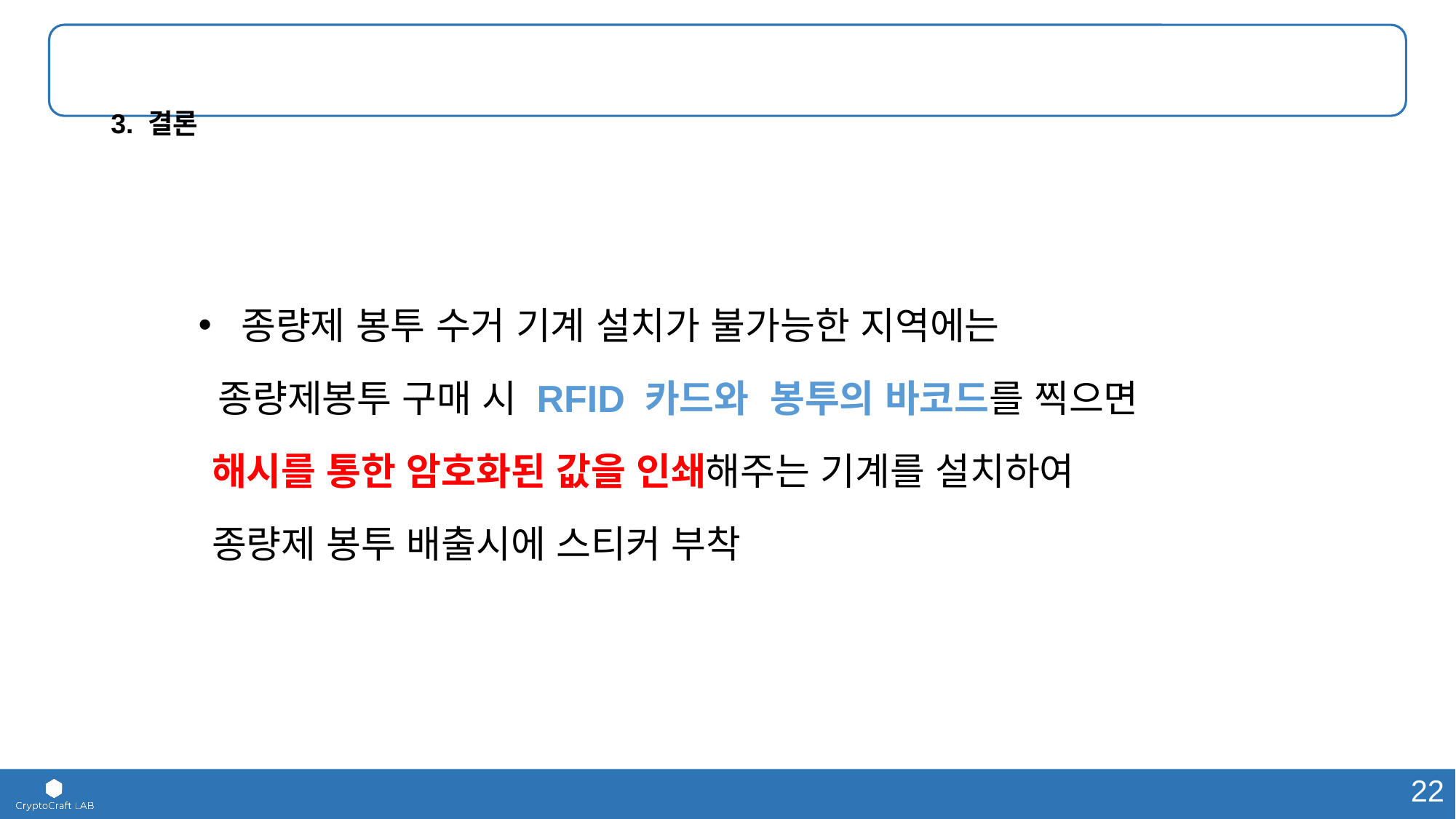

# 3. 결론

종량제 봉투 수거 기계 설치가 불가능한 지역에는
 종량제봉투 구매 시 RFID 카드와  봉투의 바코드를 찍으면
   해시를 통한 암호화된 값을 인쇄해주는 기계를 설치하여
   종량제 봉투 배출시에 스티커 부착